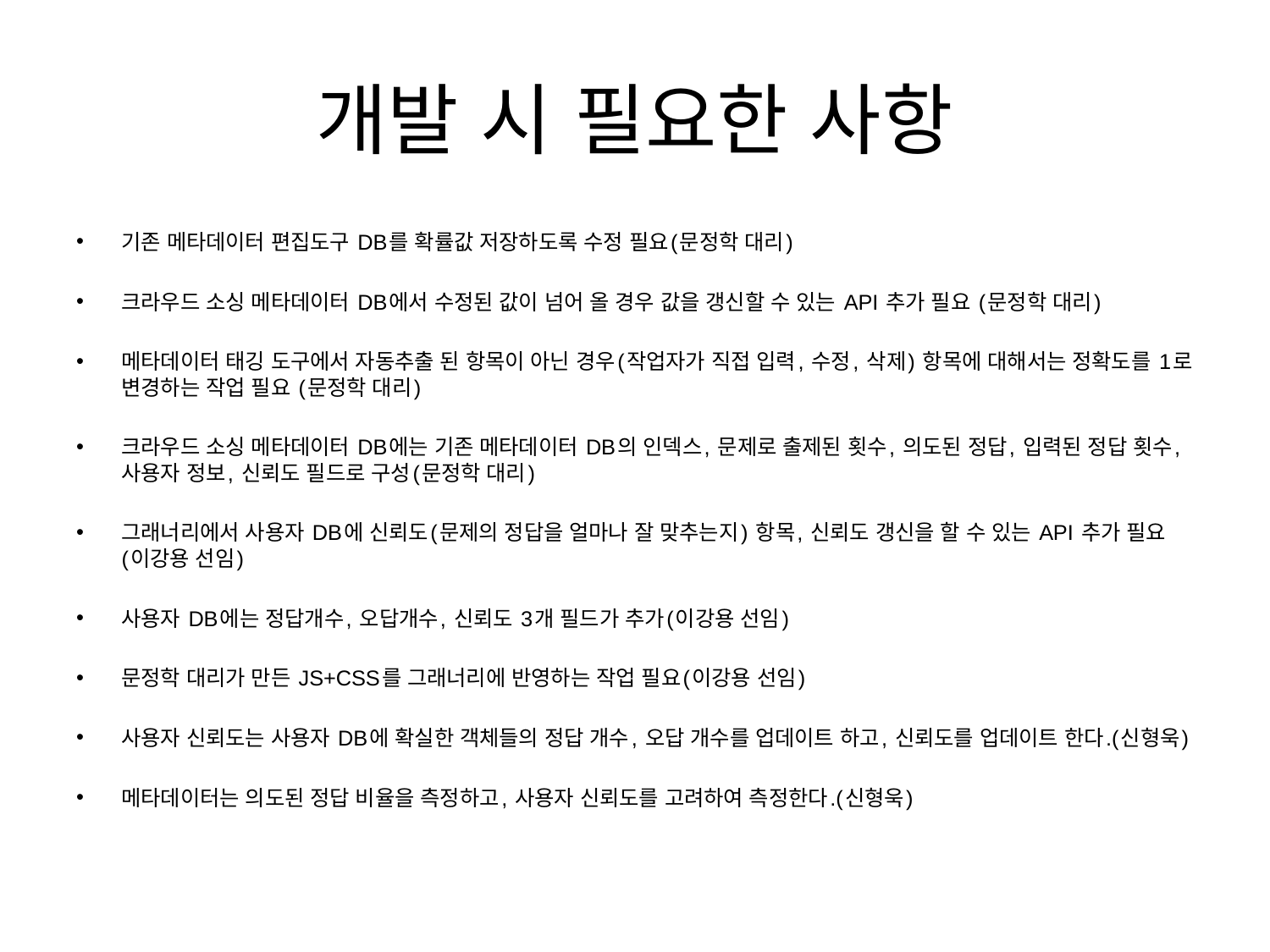

# 개발 시 필요한 사항
기존 메타데이터 편집도구 DB를 확률값 저장하도록 수정 필요(문정학 대리)

크라우드 소싱 메타데이터 DB에서 수정된 값이 넘어 올 경우 값을 갱신할 수 있는 API 추가 필요 (문정학 대리)

메타데이터 태깅 도구에서 자동추출 된 항목이 아닌 경우(작업자가 직접 입력, 수정, 삭제) 항목에 대해서는 정확도를 1로 변경하는 작업 필요 (문정학 대리)

크라우드 소싱 메타데이터 DB에는 기존 메타데이터 DB의 인덱스, 문제로 출제된 횟수, 의도된 정답, 입력된 정답 횟수, 사용자 정보, 신뢰도 필드로 구성(문정학 대리)

그래너리에서 사용자 DB에 신뢰도(문제의 정답을 얼마나 잘 맞추는지) 항목, 신뢰도 갱신을 할 수 있는 API 추가 필요 (이강용 선임)

사용자 DB에는 정답개수, 오답개수, 신뢰도 3개 필드가 추가(이강용 선임)

문정학 대리가 만든 JS+CSS를 그래너리에 반영하는 작업 필요(이강용 선임)

사용자 신뢰도는 사용자 DB에 확실한 객체들의 정답 개수, 오답 개수를 업데이트 하고, 신뢰도를 업데이트 한다.(신형욱)

메타데이터는 의도된 정답 비율을 측정하고, 사용자 신뢰도를 고려하여 측정한다.(신형욱)